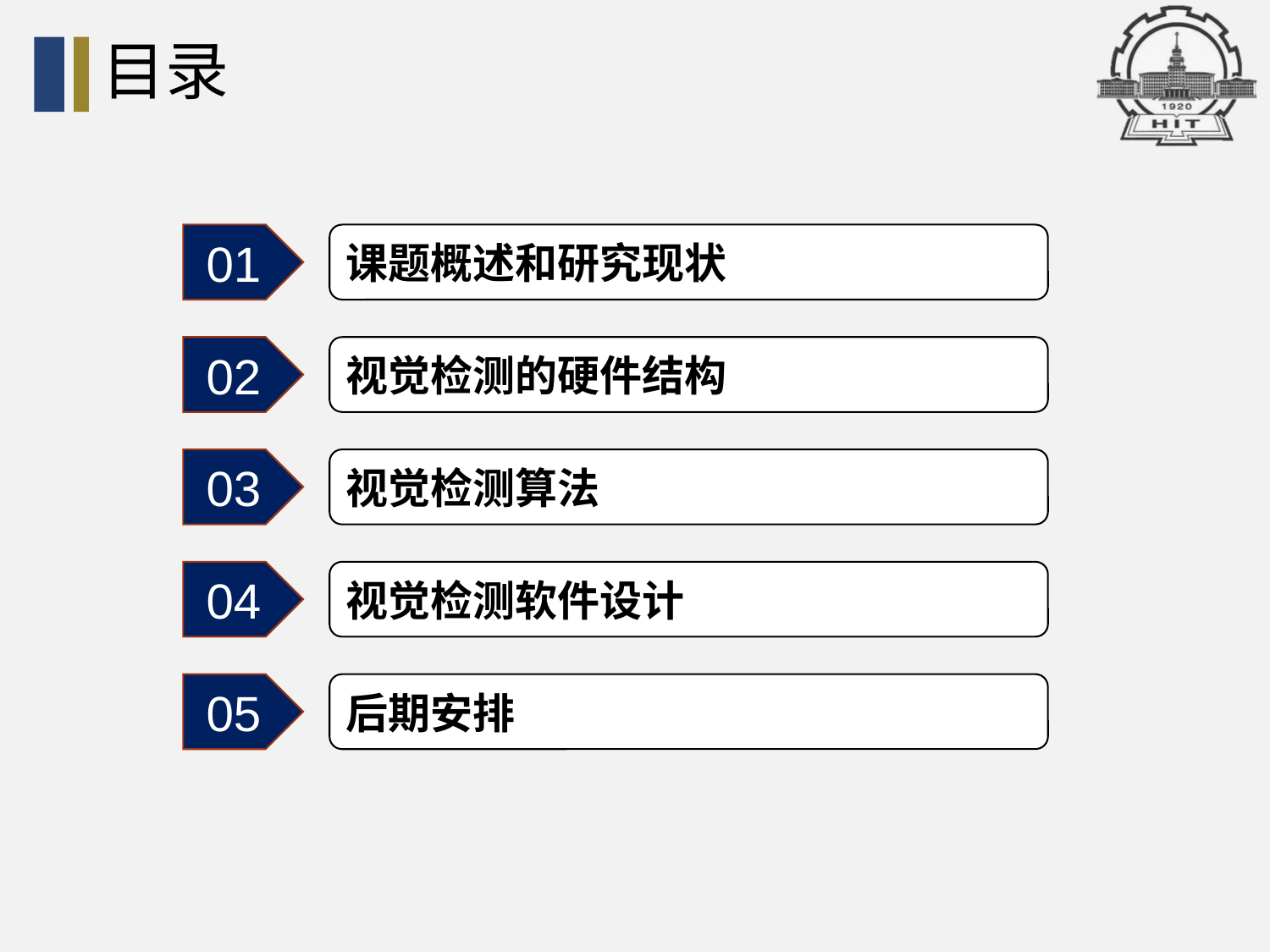

# 目录
01
课题概述和研究现状
02
视觉检测的硬件结构
03
视觉检测算法
04
视觉检测软件设计
05
后期安排